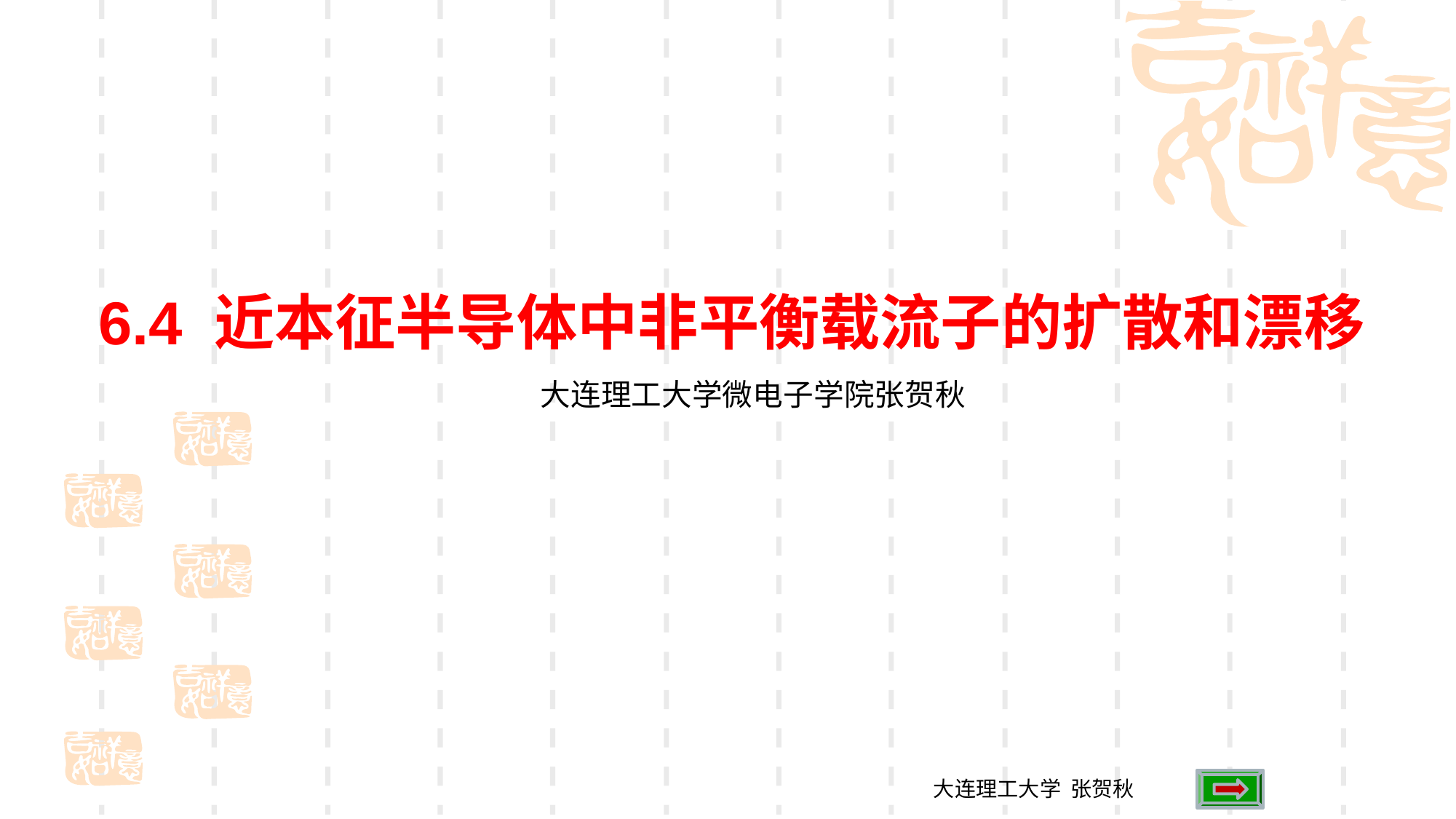

6.4 近本征半导体中非平衡载流子的扩散和漂移
大连理工大学微电子学院张贺秋

大连理工大学  张贺秋